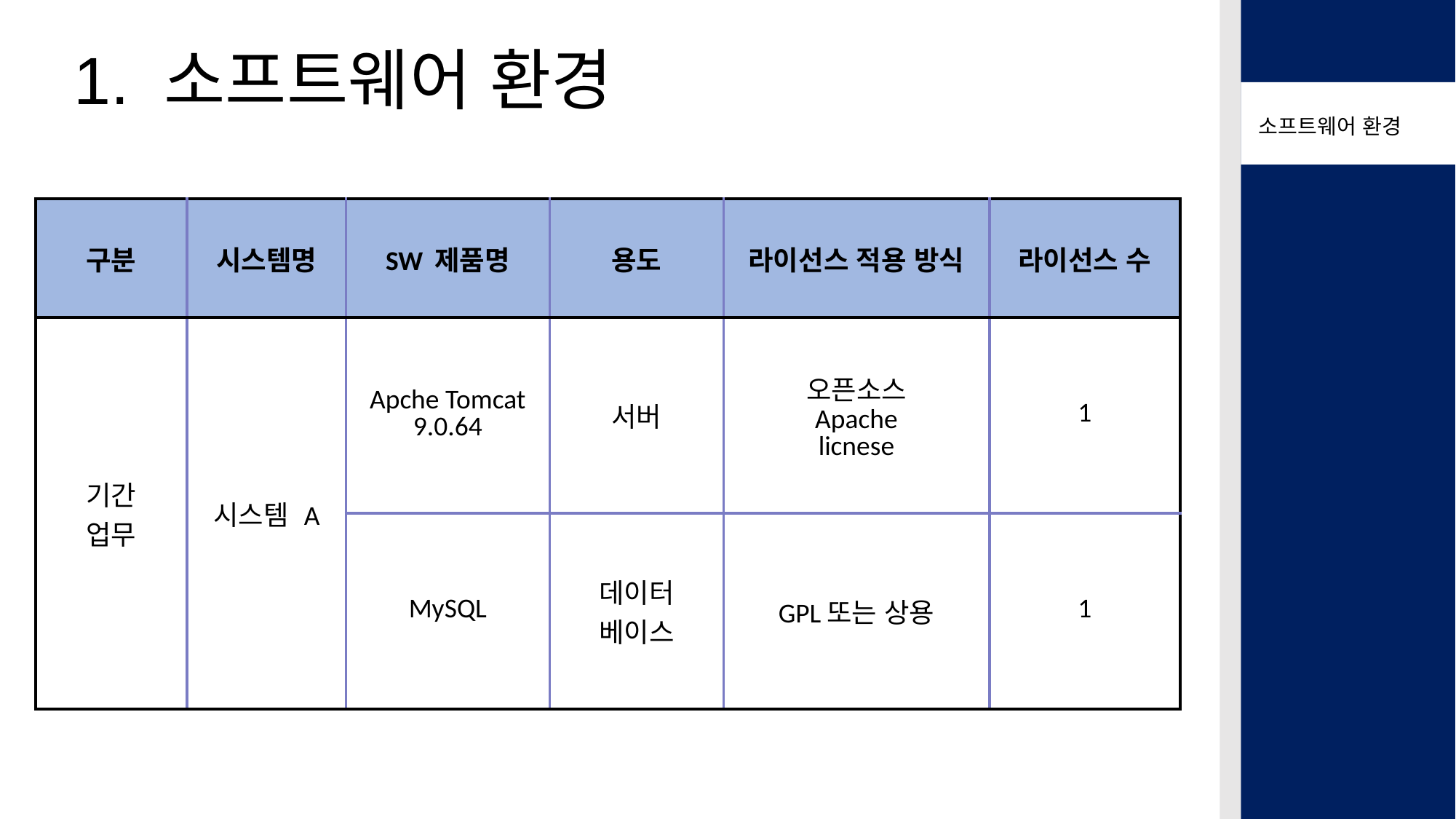

1. 소프트웨어 환경

소프트웨어 환경
| 구분 | 시스템명 | SW 제품명 | 용도 | 라이선스 적용 방식 | 라이선스 수 |
| --- | --- | --- | --- | --- | --- |
| 기간 업무 | 시스템 A | Apche Tomcat 9.0.64 | 서버 | 오픈소스 Apache licnese | 1 |
|  |  | MySQL | 데이터 베이스 | GPL또는 상용 | 1 |